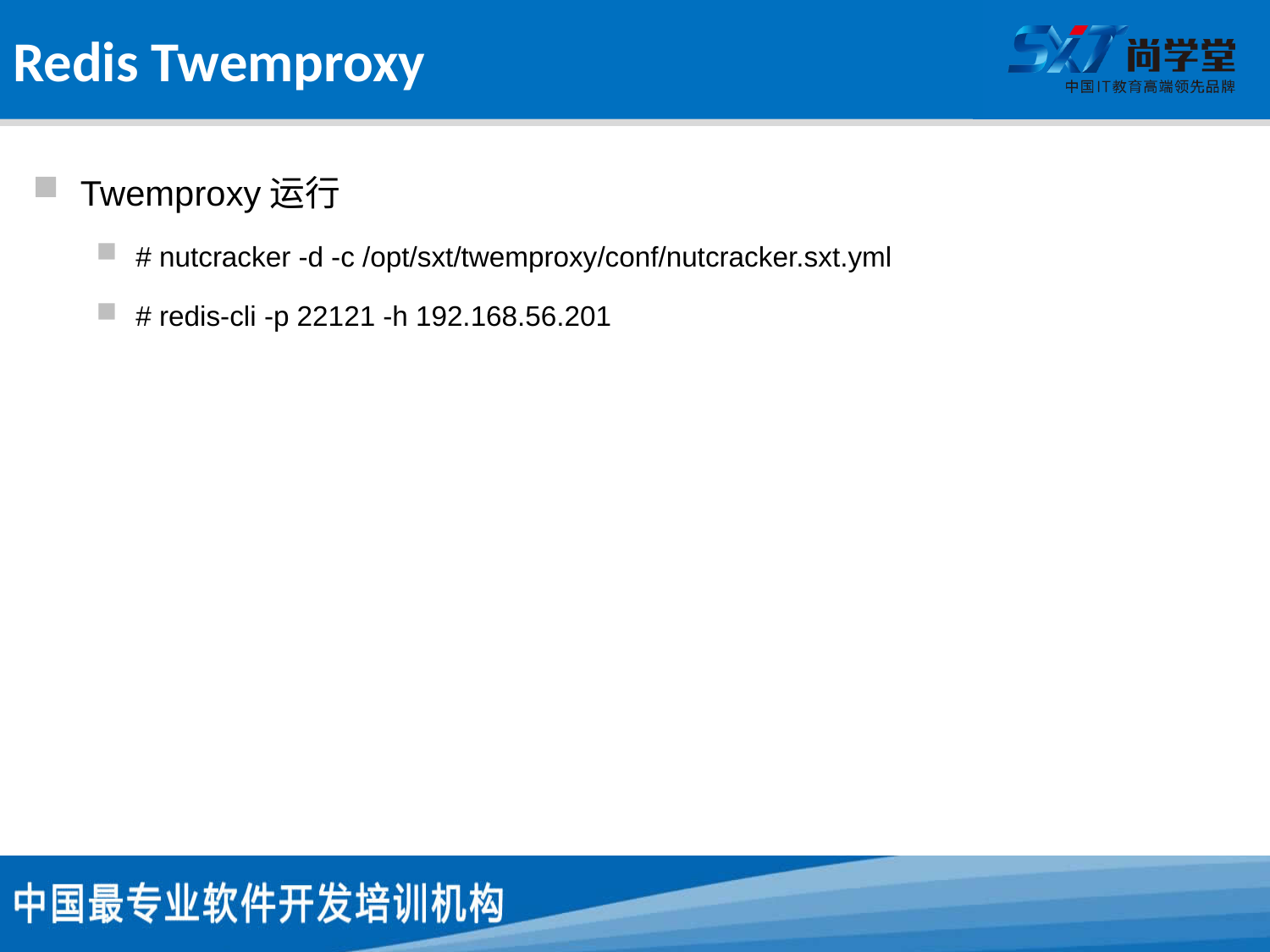

# Redis Twemproxy
Twemproxy运行
# nutcracker -d -c /opt/sxt/twemproxy/conf/nutcracker.sxt.yml
# redis-cli -p 22121 -h 192.168.56.201